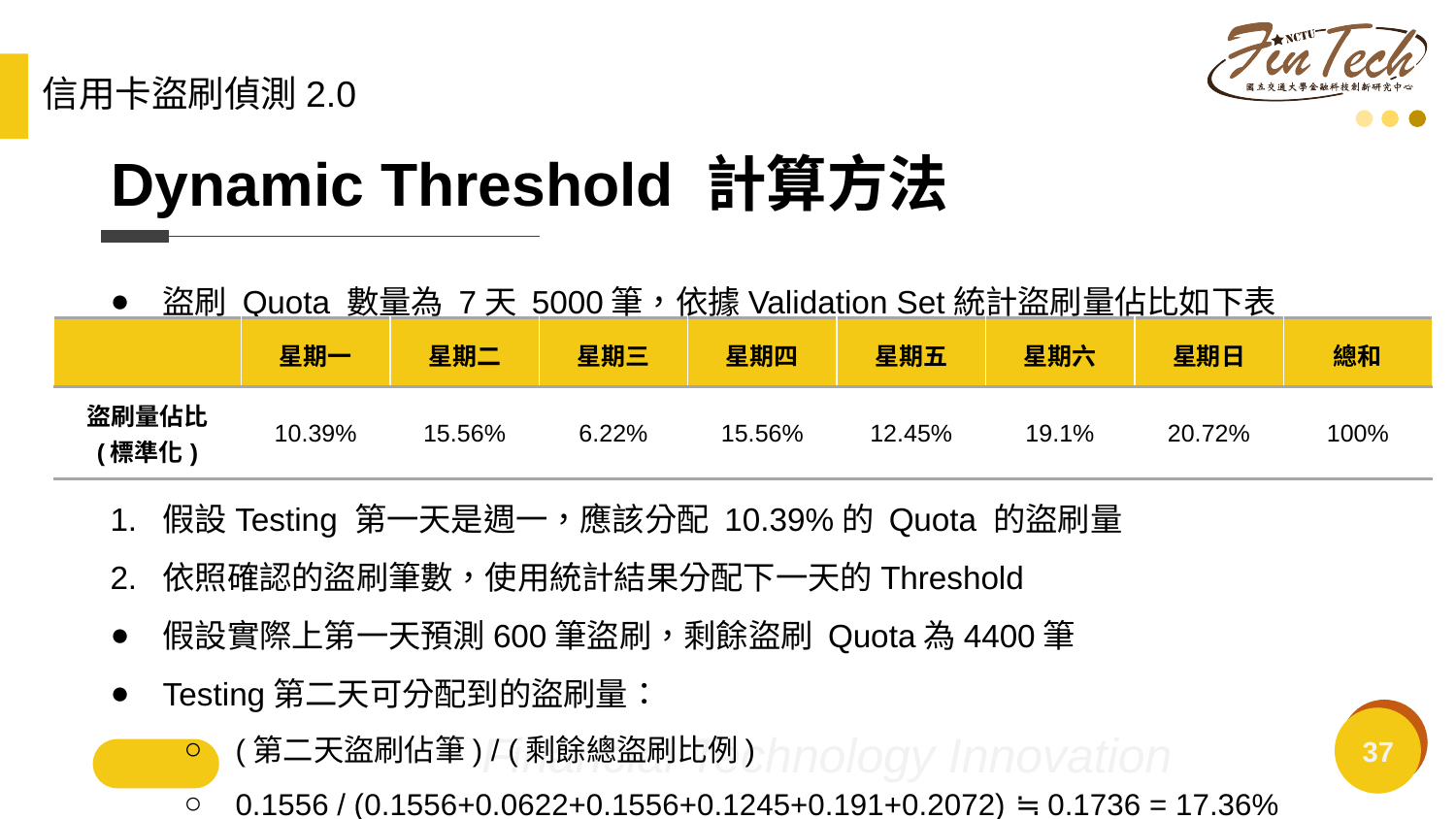

信用卡盜刷偵測2.0
# Dynamic Threshold 計算方法
盜刷 Quota 數量為 7天 5000筆，依據Validation Set統計盜刷量佔比如下表

假設Testing 第一天是週一，應該分配 10.39%的 Quota 的盜刷量
依照確認的盜刷筆數，使用統計結果分配下一天的Threshold
假設實際上第一天預測600筆盜刷，剩餘盜刷 Quota為4400筆
Testing第二天可分配到的盜刷量：
(第二天盜刷佔筆) / (剩餘總盜刷比例)
0.1556 / (0.1556+0.0622+0.1556+0.1245+0.191+0.2072) ≒ 0.1736 = 17.36%

|  | 星期一 | 星期二 | 星期三 | 星期四 | 星期五 | 星期六 | 星期日 | 總和 |
| --- | --- | --- | --- | --- | --- | --- | --- | --- |
| 盜刷量佔比 (標準化) | 10.39% | 15.56% | 6.22% | 15.56% | 12.45% | 19.1% | 20.72% | 100% |
37